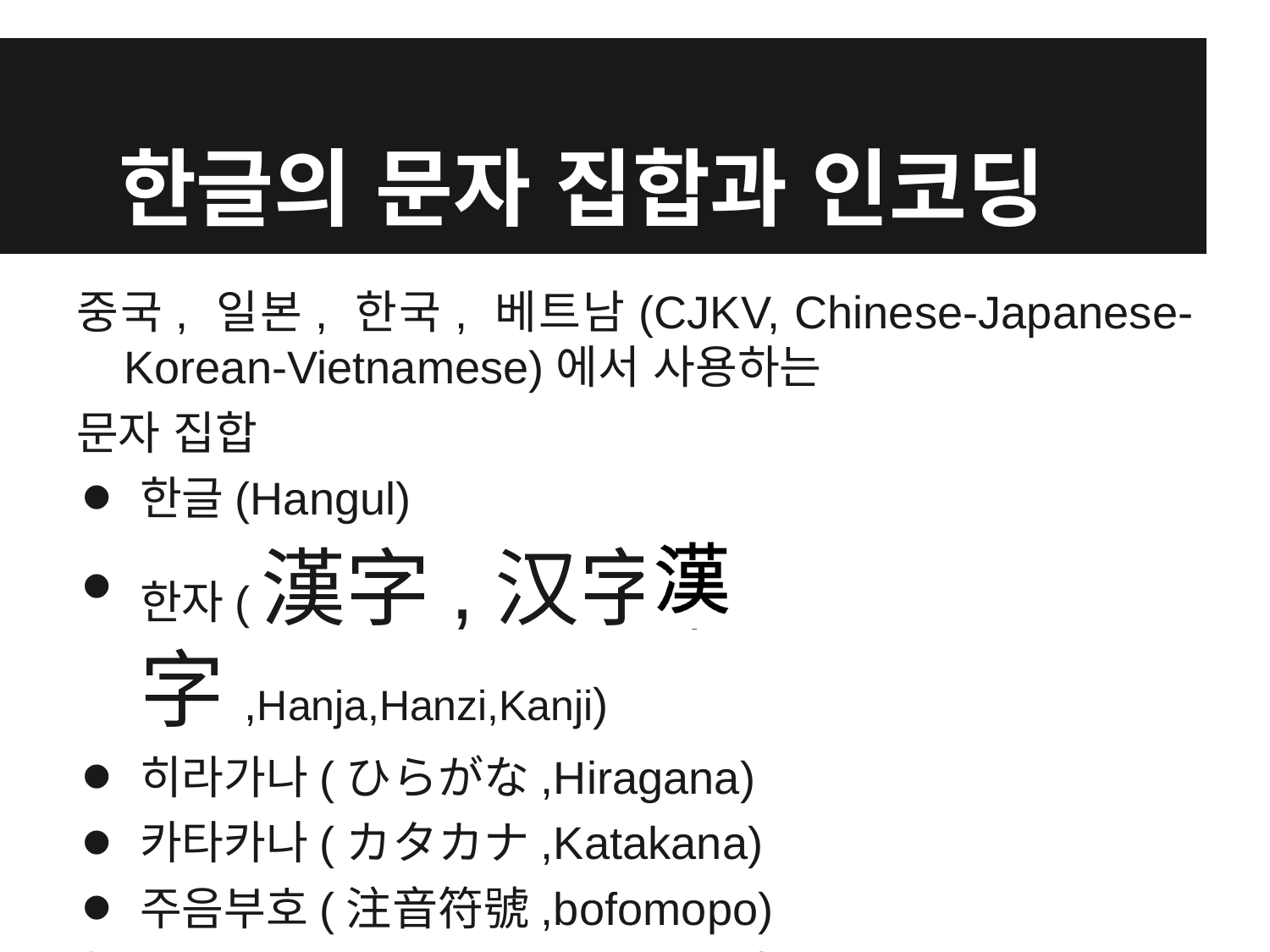

# 한글의 문자 집합과 인코딩
중국, 일본, 한국, 베트남(CJKV, Chinese-Japanese-Korean-Vietnamese)에서 사용하는
문자 집합
한글(Hangul)
한자(漢字,汉字,    字,Hanja,Hanzi,Kanji)
히라가나(ひらがな,Hiragana)
카타카나(カタカナ,Katakana)
주음부호(注音符號,bofomopo)
확장 ASCII 코드로 이 모두를 처리할 수 없다.
어떻게?????